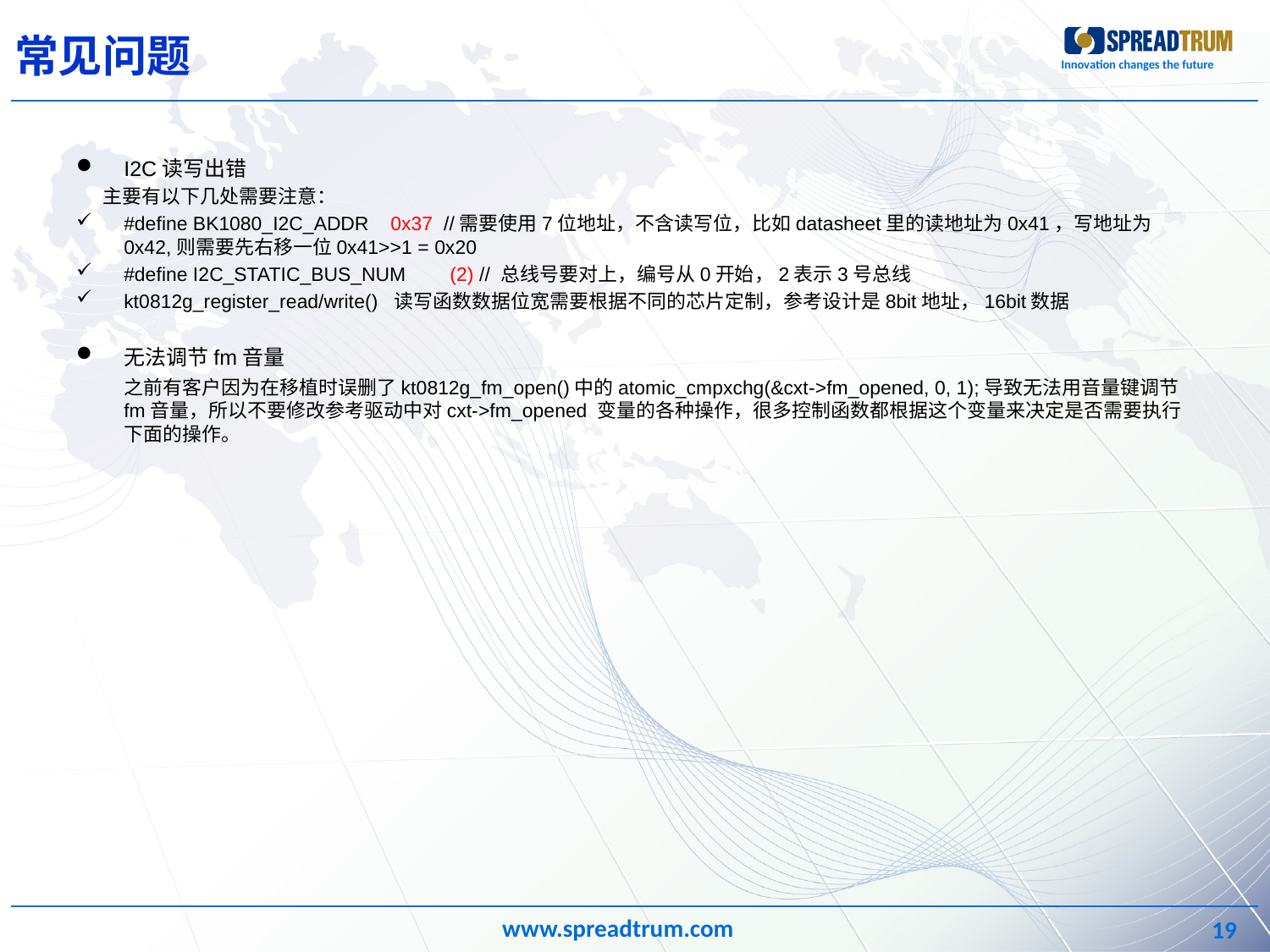

# 常见问题
I2C读写出错
     主要有以下几处需要注意：
#define BK1080_I2C_ADDR    0x37  //需要使用7位地址，不含读写位，比如datasheet里的读地址为0x41，写地址为0x42,则需要先右移一位0x41>>1 = 0x20
#define I2C_STATIC_BUS_NUM        (2) // 总线号要对上，编号从0开始，2表示3号总线
kt0812g_register_read/write()  读写函数数据位宽需要根据不同的芯片定制，参考设计是8bit地址，16bit数据

无法调节fm音量
	之前有客户因为在移植时误删了kt0812g_fm_open()中的atomic_cmpxchg(&cxt->fm_opened, 0, 1);导致无法用音量键调节fm音量，所以不要修改参考驱动中对cxt->fm_opened 变量的各种操作，很多控制函数都根据这个变量来决定是否需要执行下面的操作。